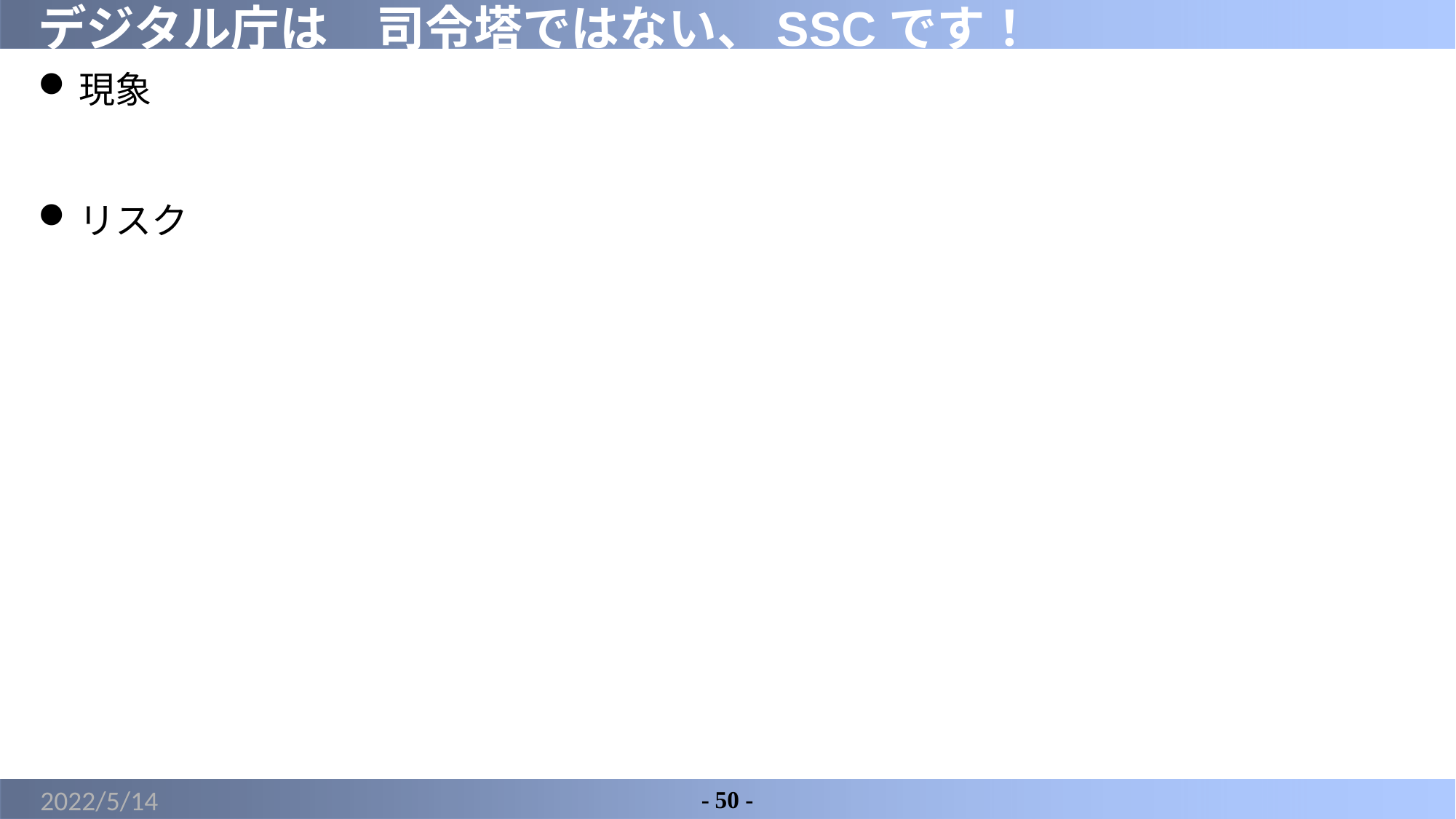

# デジタル庁は　司令塔ではない、SSCです！
現象

リスク

2022/5/14
- 50 -